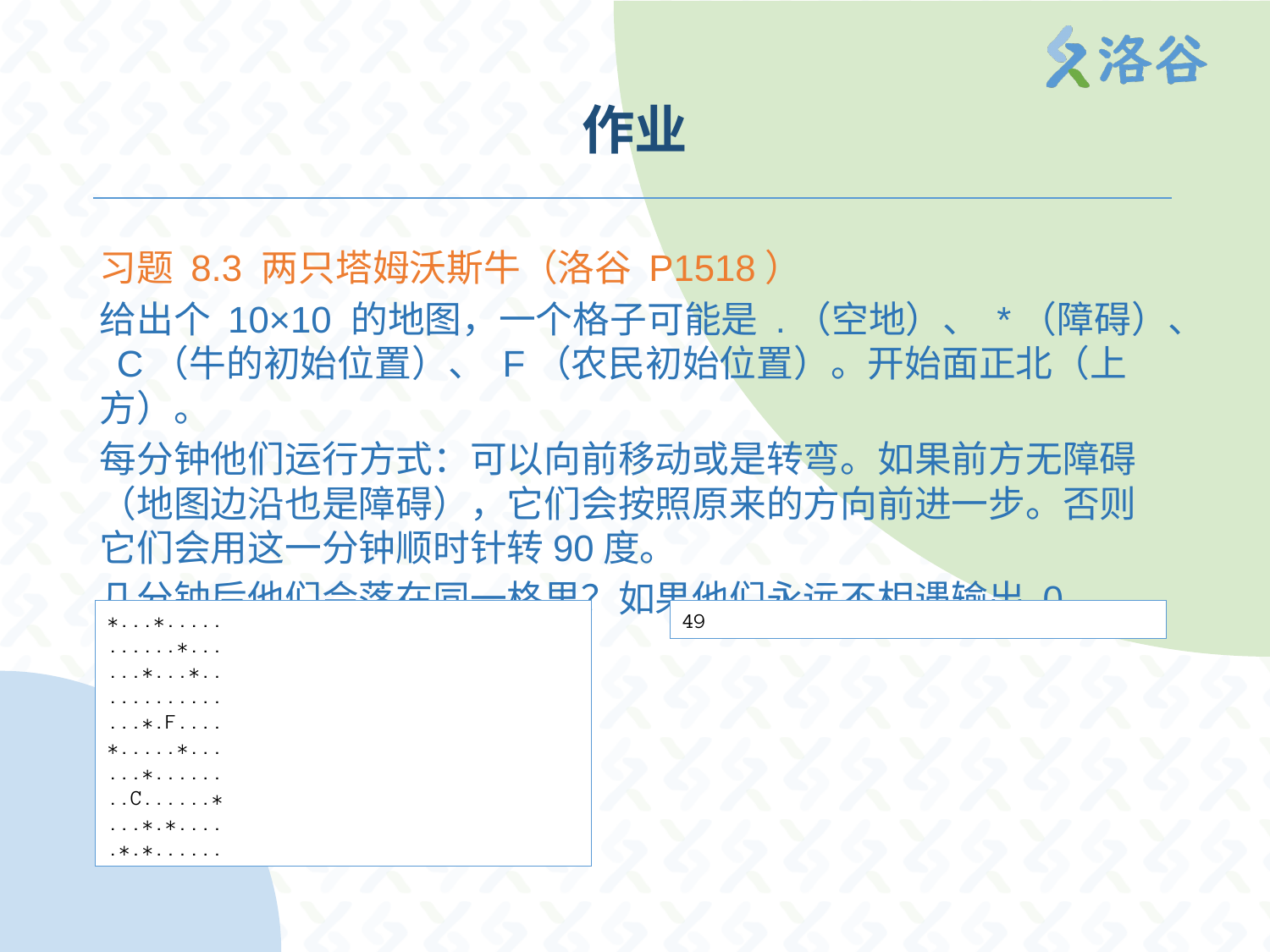

# 作业
习题 8.3 两只塔姆沃斯牛（洛谷 P1518）
给出个 10×10 的地图，一个格子可能是 .（空地）、 *（障碍）、 C（牛的初始位置）、 F（农民初始位置）。开始面正北（上方）。
每分钟他们运行方式：可以向前移动或是转弯。如果前方无障碍（地图边沿也是障碍），它们会按照原来的方向前进一步。否则它们会用这一分钟顺时针转90度。
几分钟后他们会落在同一格里？如果他们永远不相遇输出 0。
*...*.....
......*...
...*...*..
..........
...*.F....
*.....*...
...*......
..C......*
...*.*....
.*.*......
49